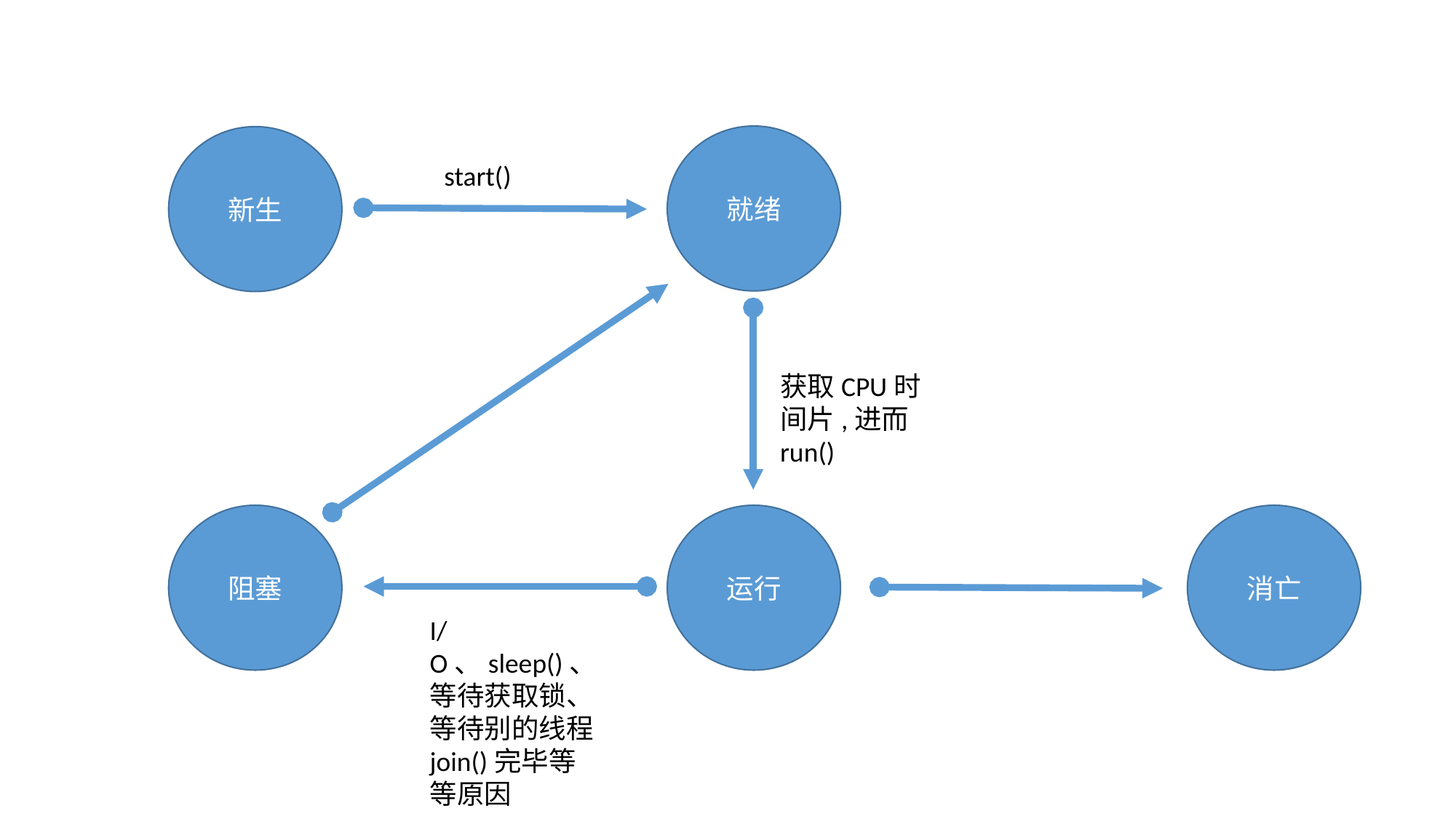

就绪
新生
start()
获取CPU时间片,进而run()
阻塞
运行
消亡
I/O、sleep()、等待获取锁、等待别的线程join()完毕等等原因